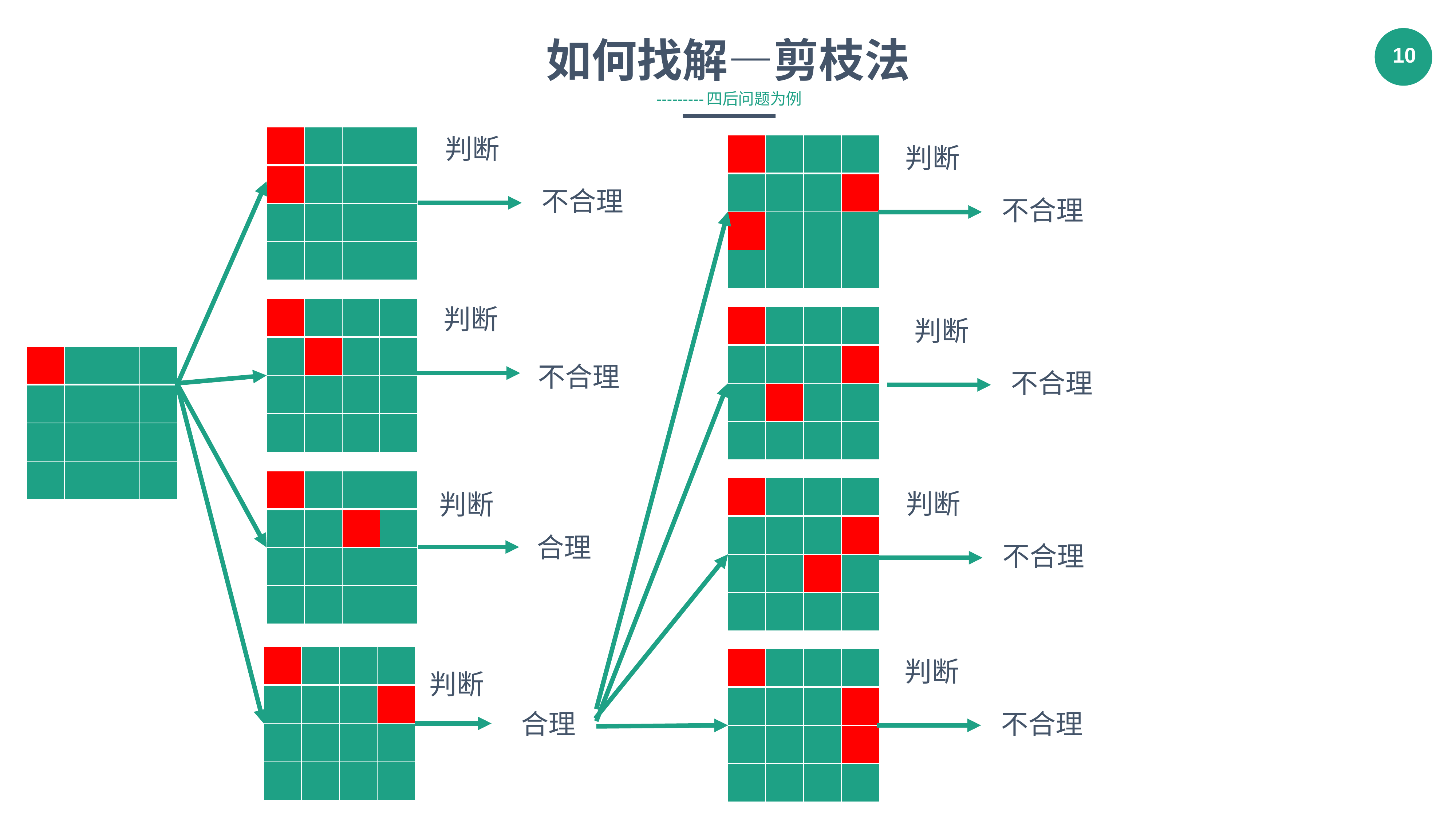

如何找解—剪枝法
---------四后问题为例

|  |  |  |  |
| --- | --- | --- | --- |
|  |  |  |  |
|  |  |  |  |
|  |  |  |  |
判断
|  |  |  |  |
| --- | --- | --- | --- |
|  |  |  |  |
|  |  |  |  |
|  |  |  |  |
判断
不合理
不合理
|  |  |  |  |
| --- | --- | --- | --- |
|  |  |  |  |
|  |  |  |  |
|  |  |  |  |
判断
|  |  |  |  |
| --- | --- | --- | --- |
|  |  |  |  |
|  |  |  |  |
|  |  |  |  |
判断
|  |  |  |  |
| --- | --- | --- | --- |
|  |  |  |  |
|  |  |  |  |
|  |  |  |  |
不合理
不合理
|  |  |  |  |
| --- | --- | --- | --- |
|  |  |  |  |
|  |  |  |  |
|  |  |  |  |
|  |  |  |  |
| --- | --- | --- | --- |
|  |  |  |  |
|  |  |  |  |
|  |  |  |  |
判断
判断
合理
不合理
|  |  |  |  |
| --- | --- | --- | --- |
|  |  |  |  |
|  |  |  |  |
|  |  |  |  |
|  |  |  |  |
| --- | --- | --- | --- |
|  |  |  |  |
|  |  |  |  |
|  |  |  |  |
判断
判断
合理
不合理